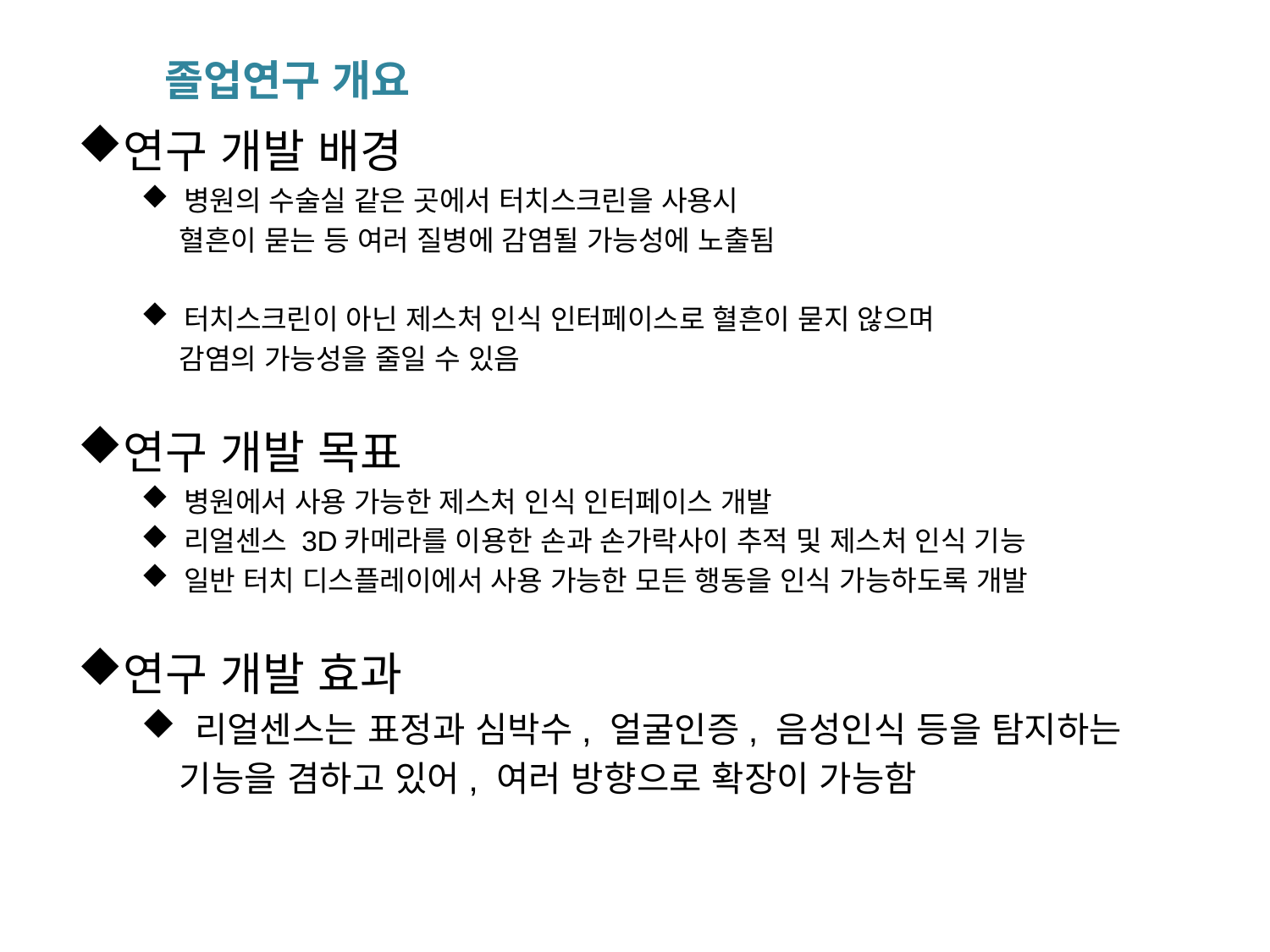

졸업연구 개요
연구 개발 배경
 병원의 수술실 같은 곳에서 터치스크린을 사용시
    혈흔이 묻는 등 여러 질병에 감염될 가능성에 노출됨

 터치스크린이 아닌 제스처 인식 인터페이스로 혈흔이 묻지 않으며
    감염의 가능성을 줄일 수 있음

연구 개발 목표
 병원에서 사용 가능한 제스처 인식 인터페이스 개발
 리얼센스 3D카메라를 이용한 손과 손가락사이 추적 및 제스처 인식 기능
 일반 터치 디스플레이에서 사용 가능한 모든 행동을 인식 가능하도록 개발

연구 개발 효과
 리얼센스는 표정과 심박수, 얼굴인증, 음성인식 등을 탐지하는
   기능을 겸하고 있어, 여러 방향으로 확장이 가능함